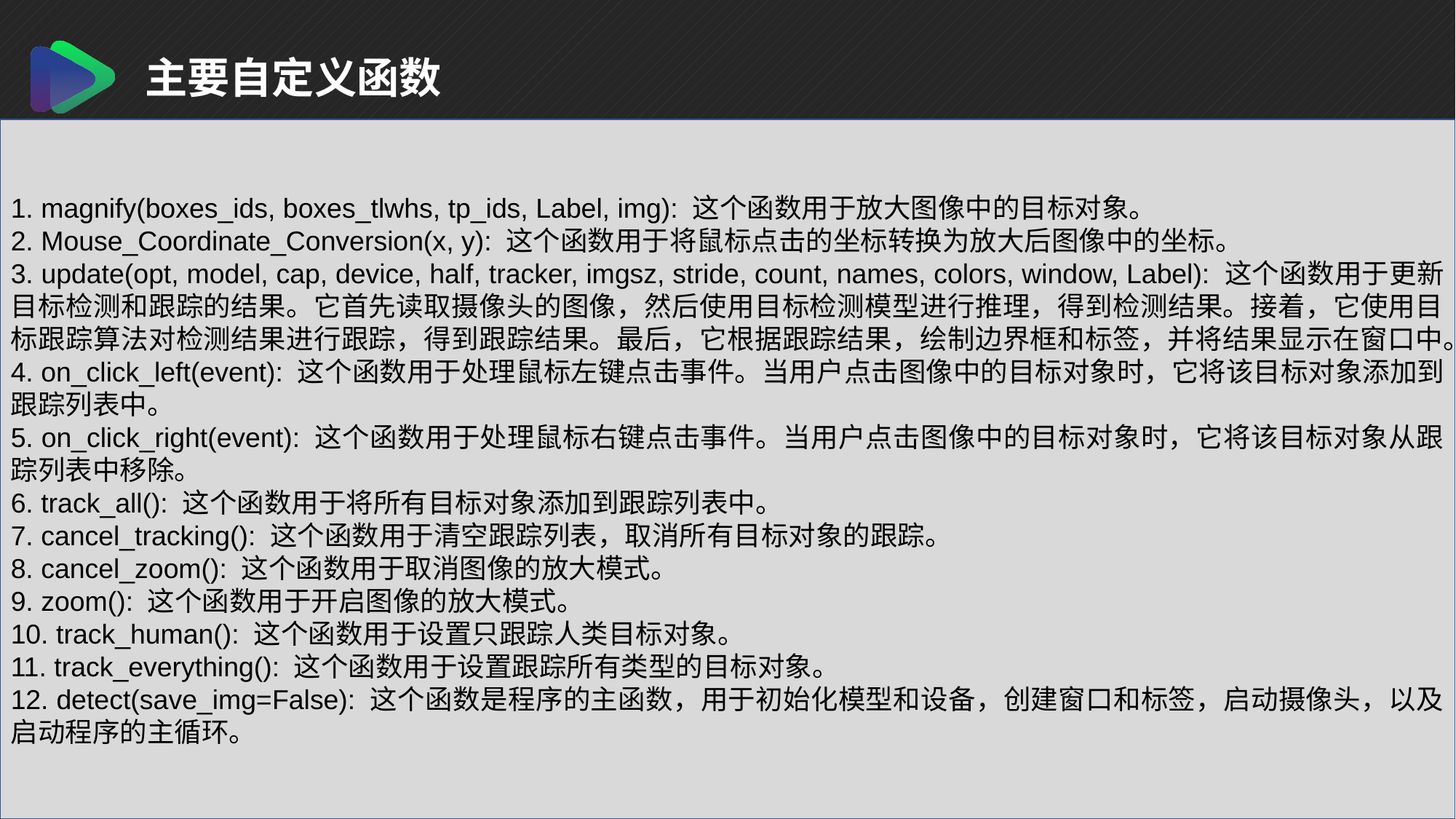

主要自定义函数
1. magnify(boxes_ids, boxes_tlwhs, tp_ids, Label, img): 这个函数用于放大图像中的目标对象。
2. Mouse_Coordinate_Conversion(x, y): 这个函数用于将鼠标点击的坐标转换为放大后图像中的坐标。
3. update(opt, model, cap, device, half, tracker, imgsz, stride, count, names, colors, window, Label): 这个函数用于更新目标检测和跟踪的结果。它首先读取摄像头的图像，然后使用目标检测模型进行推理，得到检测结果。接着，它使用目标跟踪算法对检测结果进行跟踪，得到跟踪结果。最后，它根据跟踪结果，绘制边界框和标签，并将结果显示在窗口中。
4. on_click_left(event): 这个函数用于处理鼠标左键点击事件。当用户点击图像中的目标对象时，它将该目标对象添加到跟踪列表中。
5. on_click_right(event): 这个函数用于处理鼠标右键点击事件。当用户点击图像中的目标对象时，它将该目标对象从跟踪列表中移除。
6. track_all(): 这个函数用于将所有目标对象添加到跟踪列表中。
7. cancel_tracking(): 这个函数用于清空跟踪列表，取消所有目标对象的跟踪。
8. cancel_zoom(): 这个函数用于取消图像的放大模式。
9. zoom(): 这个函数用于开启图像的放大模式。
10. track_human(): 这个函数用于设置只跟踪人类目标对象。
11. track_everything(): 这个函数用于设置跟踪所有类型的目标对象。
12. detect(save_img=False): 这个函数是程序的主函数，用于初始化模型和设备，创建窗口和标签，启动摄像头，以及启动程序的主循环。